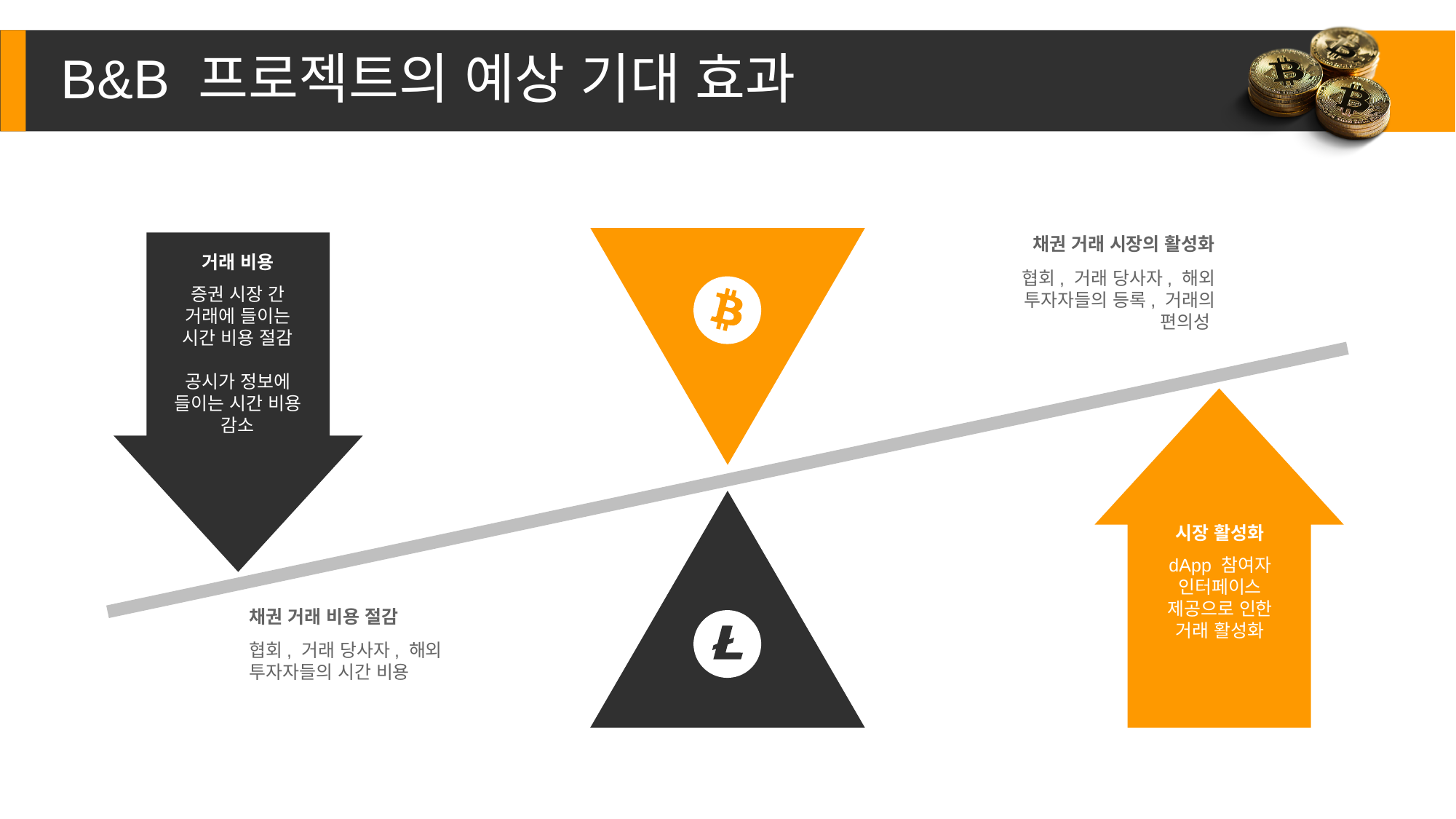

B&B 프로젝트의 예상 기대 효과
채권 거래 시장의 활성화
협회, 거래 당사자, 해외 투자자들의 등록, 거래의 편의성

거래 비용
증권 시장 간 거래에 들이는 시간 비용 절감

공시가 정보에 들이는 시간 비용 감소

시장 활성화
dApp 참여자 인터페이스 제공으로 인한 거래 활성화
채권 거래 비용 절감
협회, 거래 당사자, 해외 투자자들의 시간 비용